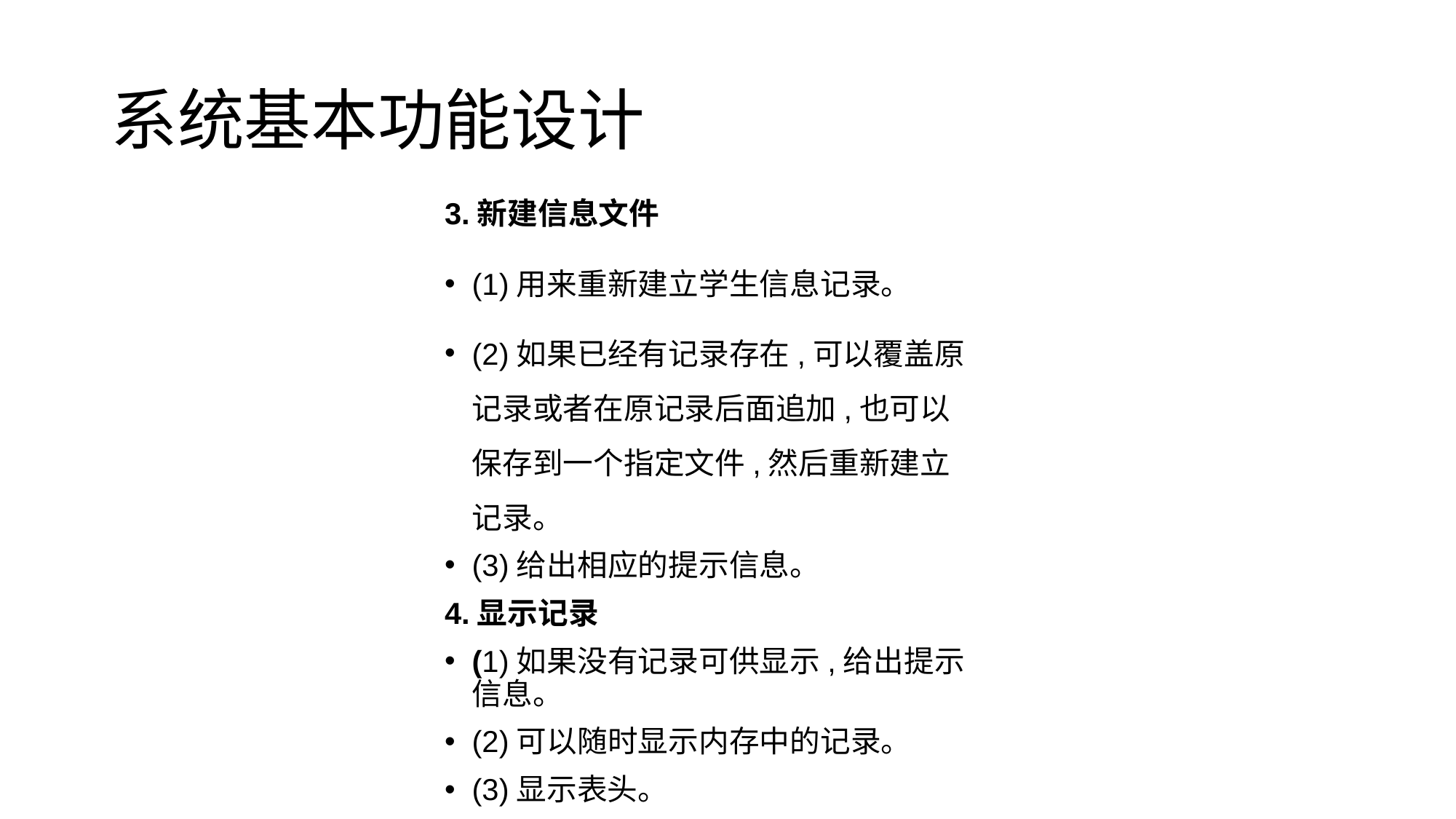

# 系统基本功能设计
3.新建信息文件
(1)用来重新建立学生信息记录。
(2)如果已经有记录存在,可以覆盖原记录或者在原记录后面追加,也可以保存到一个指定文件,然后重新建立记录。
(3)给出相应的提示信息。
4.显示记录
(1)如果没有记录可供显示,给出提示信息。
(2)可以随时显示内存中的记录。
(3)显示表头。